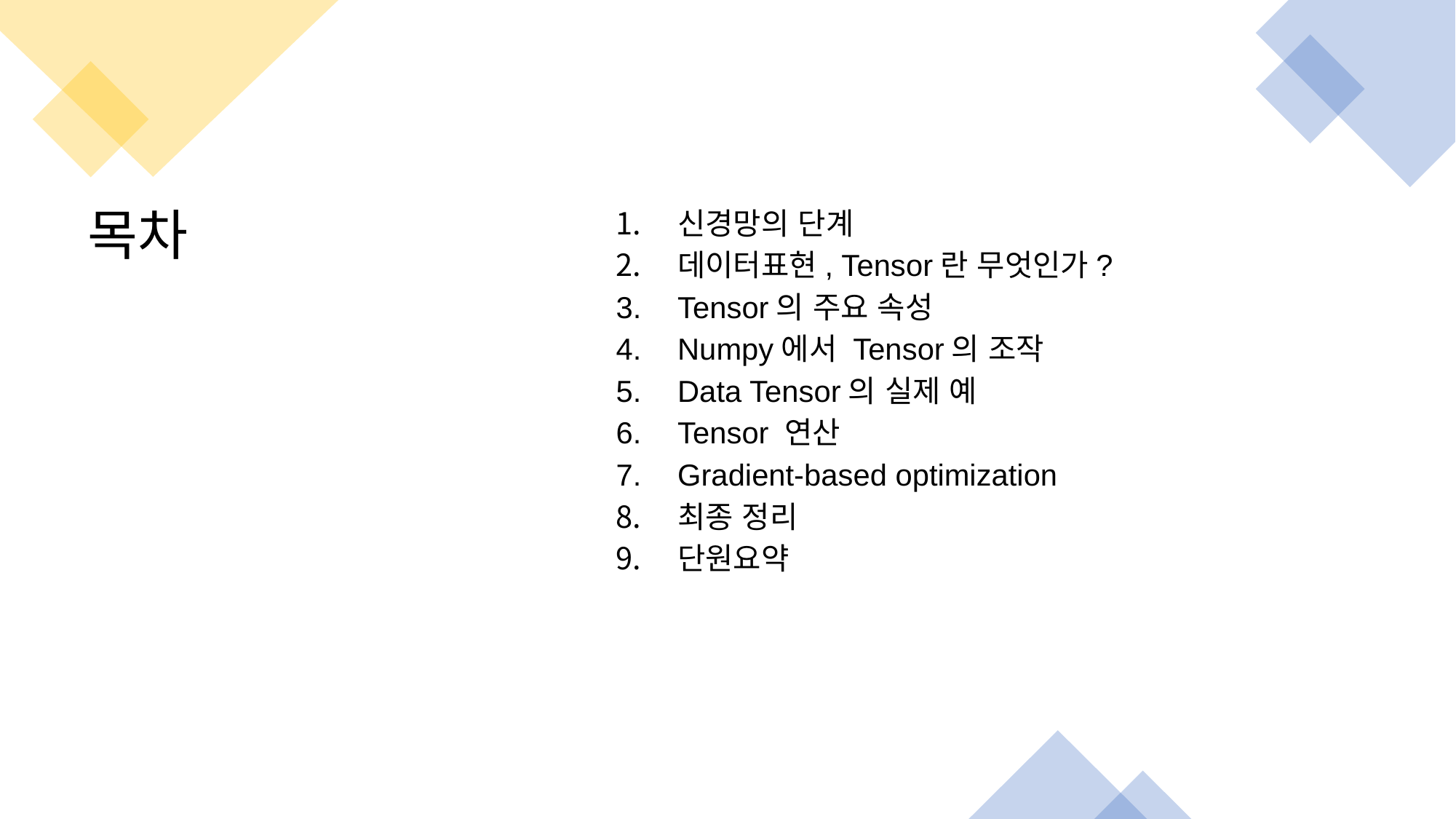

신경망의 단계
데이터표현, Tensor란 무엇인가?
Tensor의 주요 속성
Numpy에서 Tensor의 조작
Data Tensor의 실제 예
Tensor 연산
Gradient-based optimization
최종 정리
단원요약

# 목차